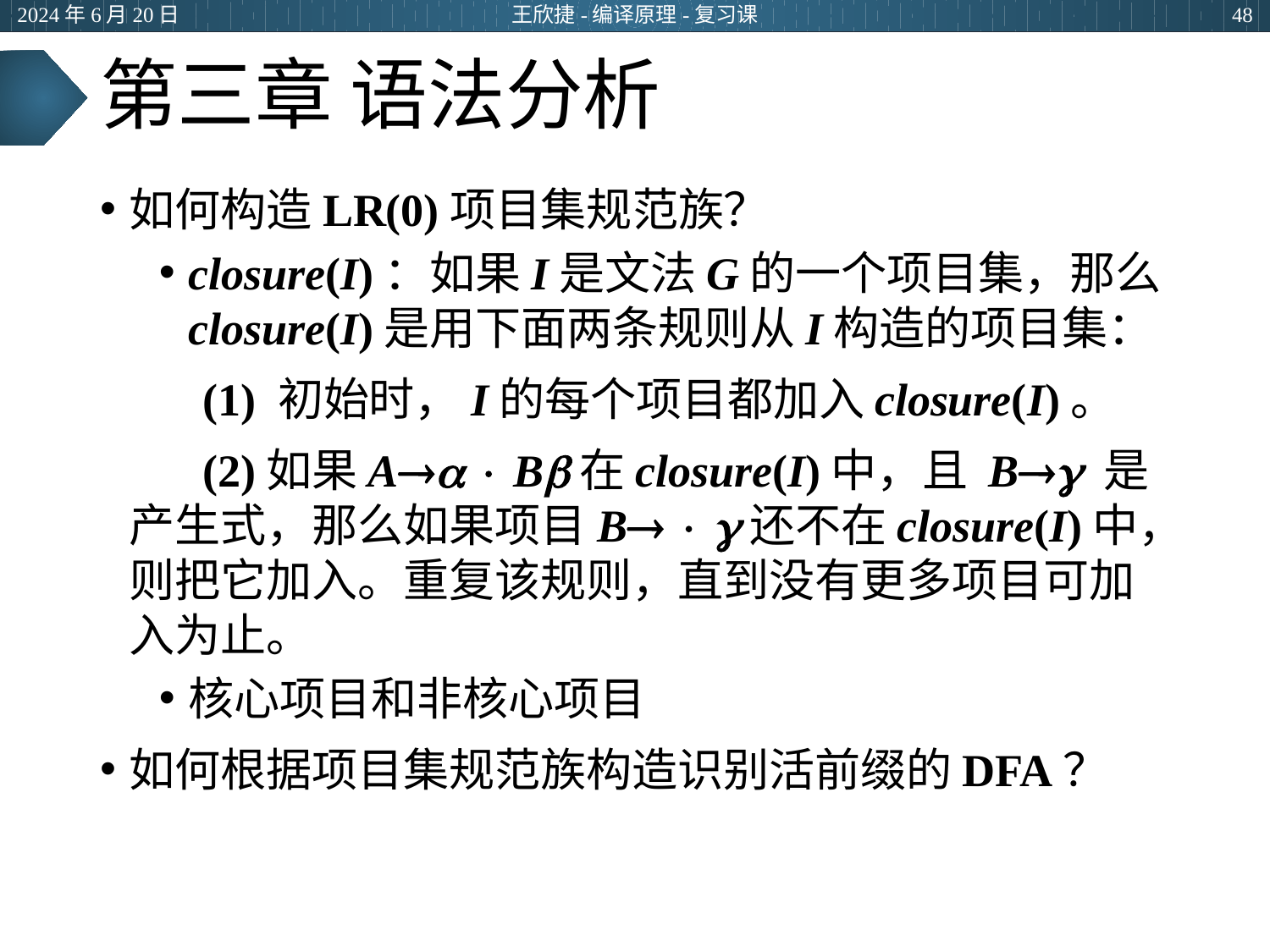

2024年6月20日
王欣捷-编译原理-复习课
48
# 第三章 语法分析
如何构造LR(0)项目集规范族？
closure(I)：如果I是文法G的一个项目集，那么closure(I)是用下面两条规则从I构造的项目集：
         (1) 初始时，I的每个项目都加入closure(I)。
         (2)如果A→α ⋅ Bβ在closure(I)中，且 B→γ 是产生式，那么如果项目B→ ⋅ γ还不在closure(I)中，则把它加入。重复该规则，直到没有更多项目可加入为止。
核心项目和非核心项目
如何根据项目集规范族构造识别活前缀的DFA？